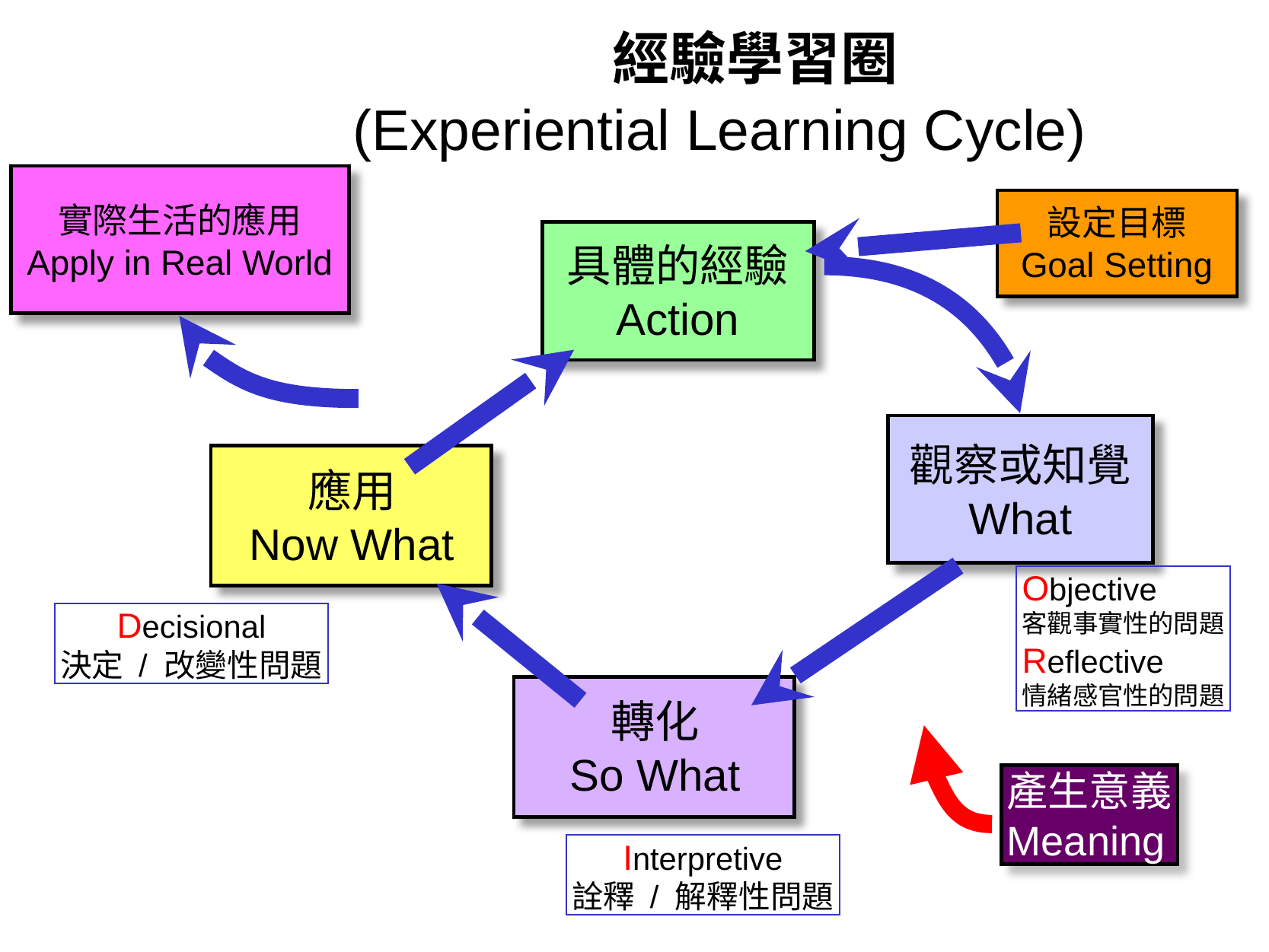

# 經驗學習圈 (Experiential Learning Cycle)

實際生活的應用
Apply in Real World

設定目標
Goal Setting

具體的經驗
Action

觀察或知覺
What

應用
Now What

Objective
客觀事實性的問題
Reflective
情緒感官性的問題

Decisional
決定 / 改變性問題

轉化
So What

產生意義
Meaning
Interpretive
詮釋 / 解釋性問題